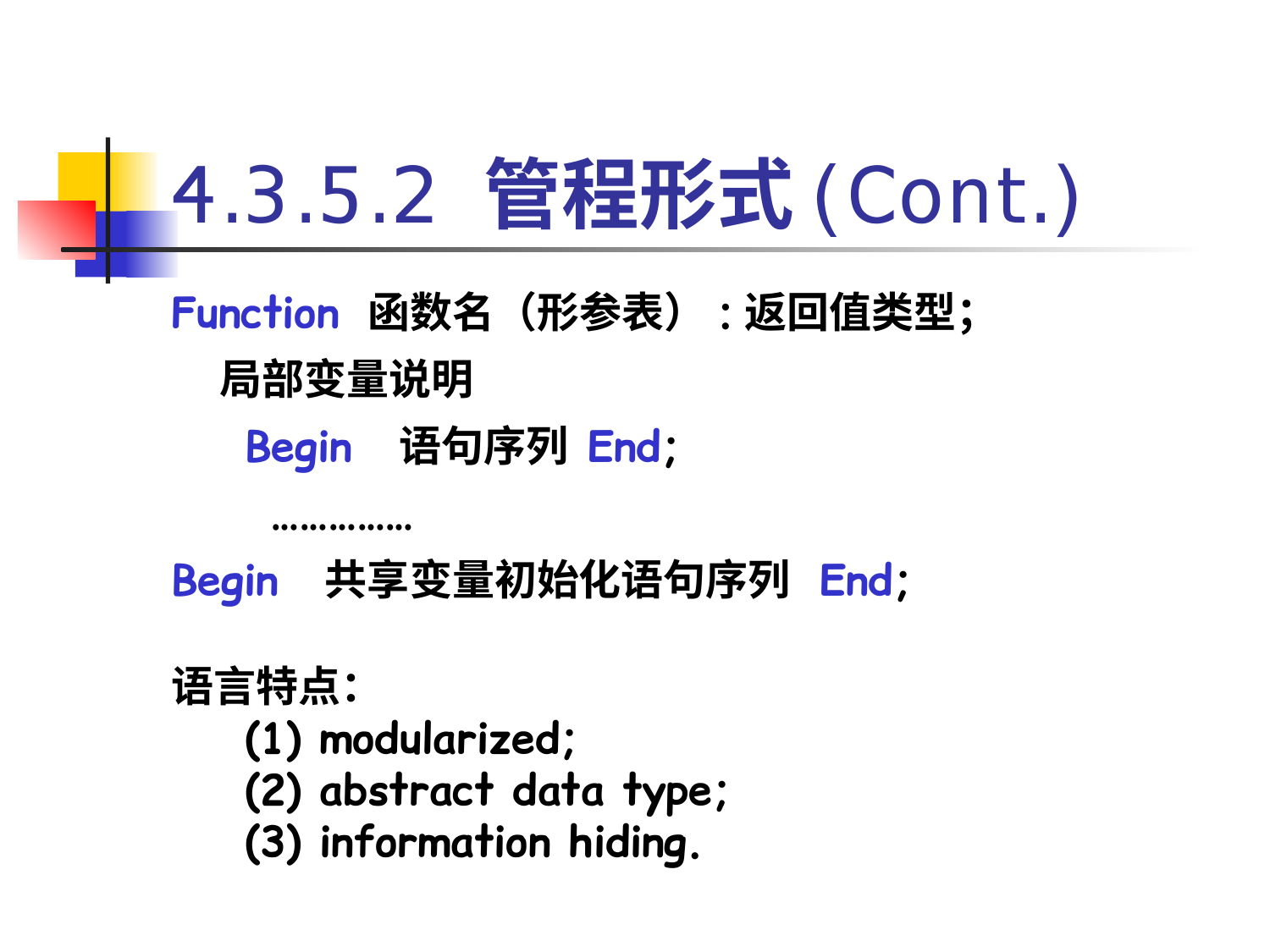

# 4.3.5.2 管程形式(Cont.)
Function 函数名（形参表）:返回值类型；
    局部变量说明
    Begin  语句序列 End;
          ……………
Begin  共享变量初始化语句序列  End;

语言特点：
    (1) modularized;
    (2) abstract data type;
    (3) information hiding.